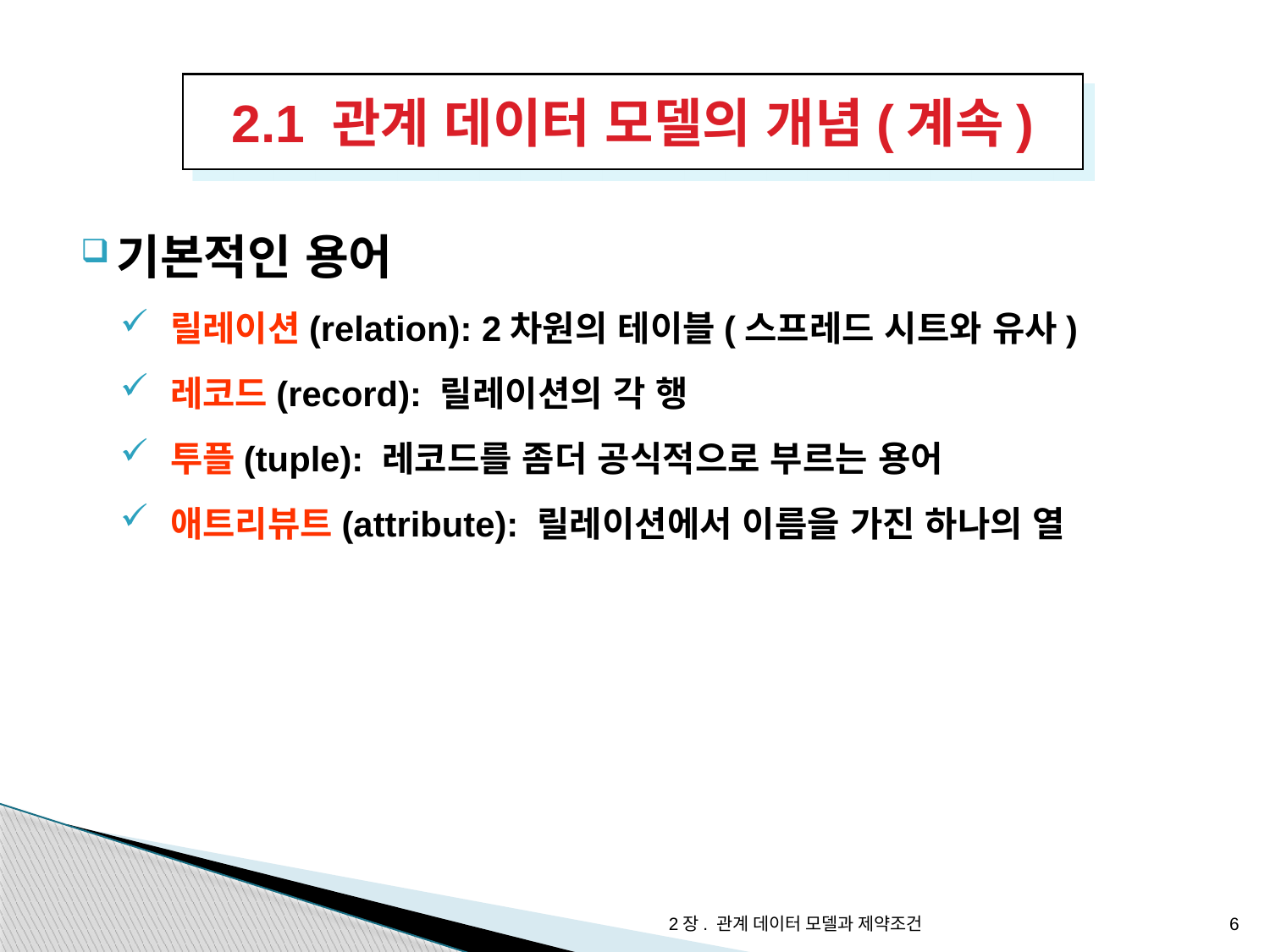

2.1 관계 데이터 모델의 개념(계속)
기본적인 용어
 릴레이션(relation): 2차원의 테이블(스프레드 시트와 유사)
 레코드(record): 릴레이션의 각 행
 투플(tuple): 레코드를 좀더 공식적으로 부르는 용어
 애트리뷰트(attribute): 릴레이션에서 이름을 가진 하나의 열
2장. 관계 데이터 모델과 제약조건
6